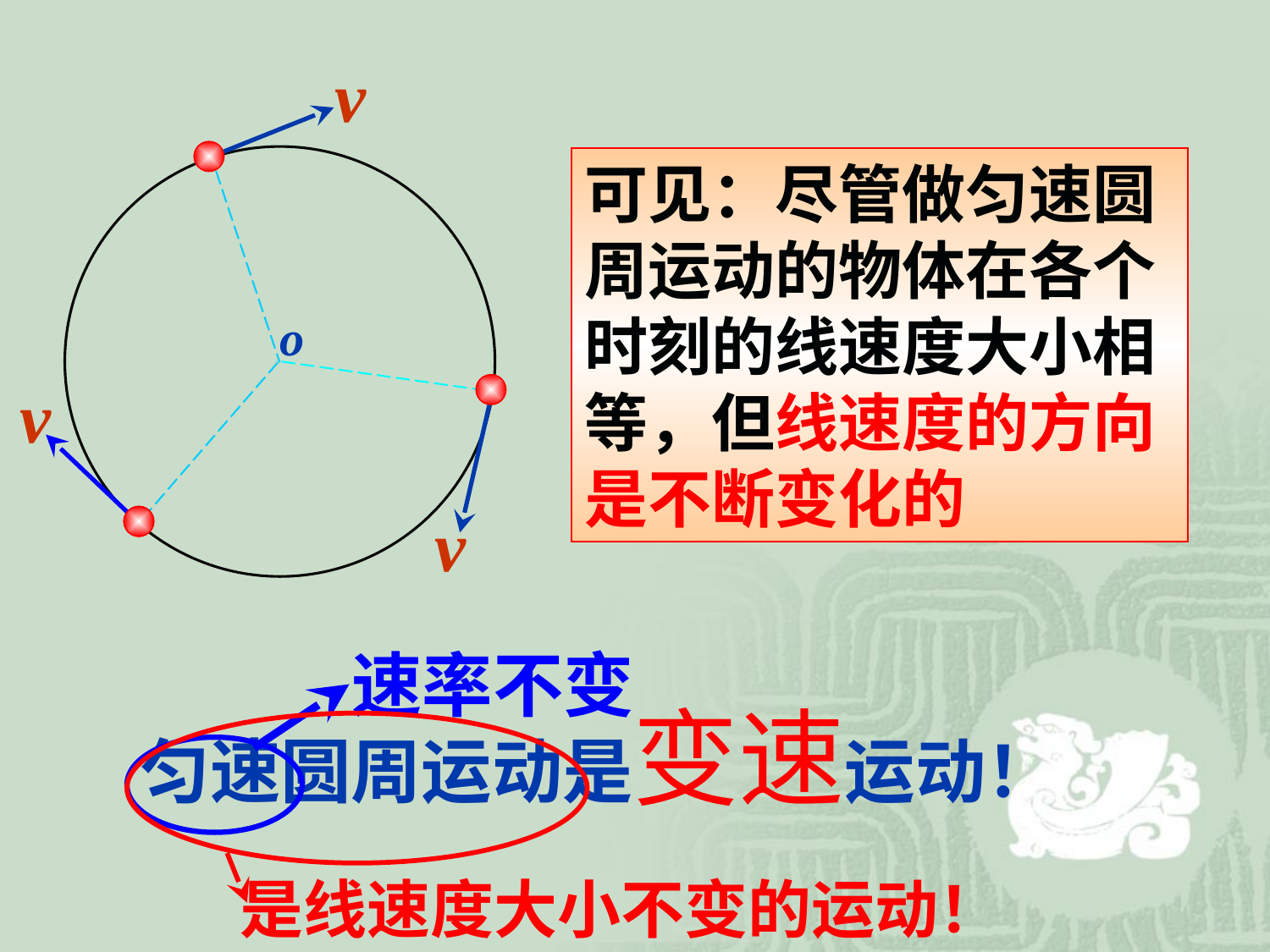

v

可见：尽管做匀速圆周运动的物体在各个时刻的线速度大小相等，但线速度的方向是不断变化的
o

v

v

速率不变

匀速圆周运动是变速运动！

是线速度大小不变的运动！